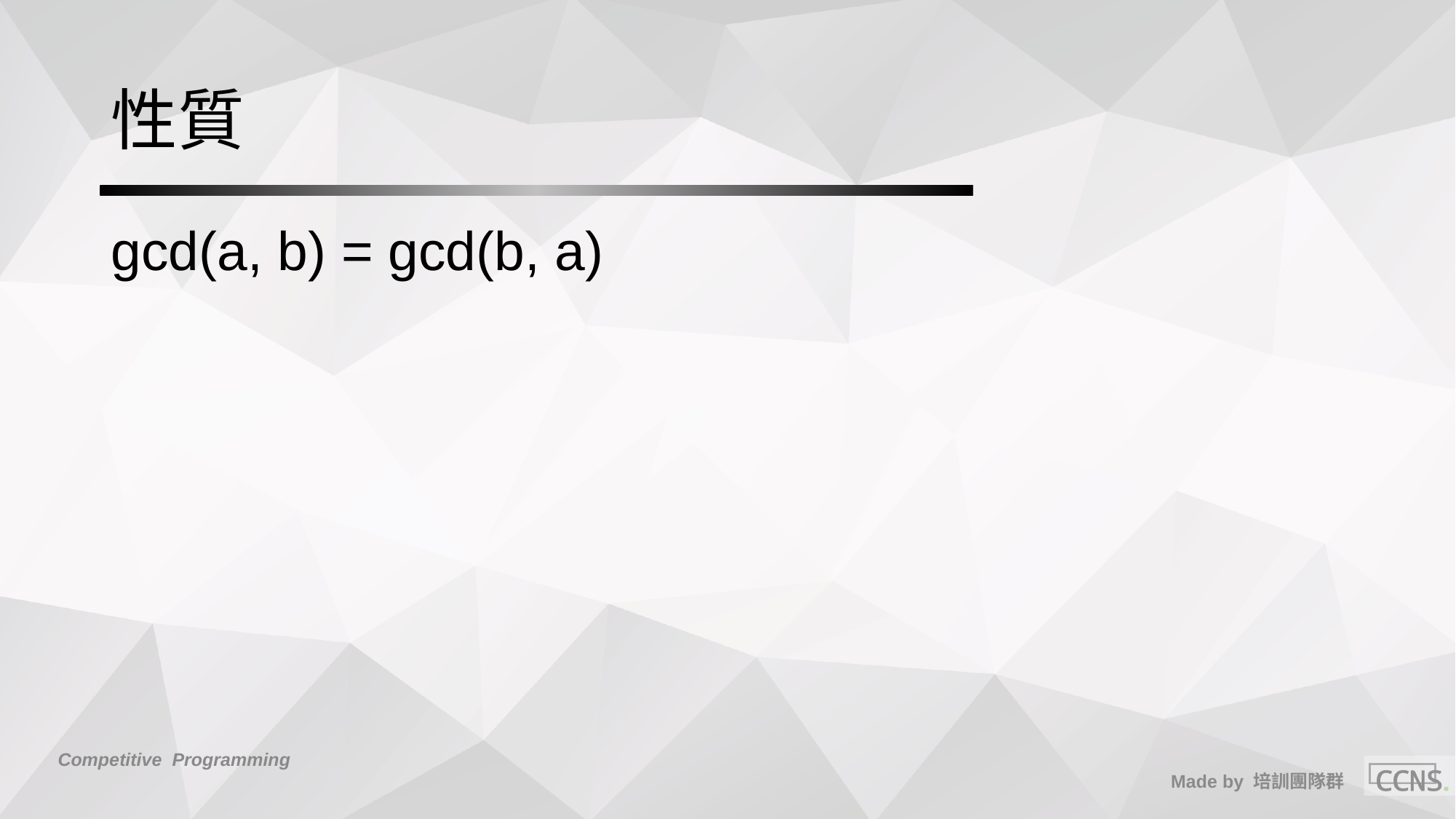

# 性質
gcd(a, b) = gcd(b, a)